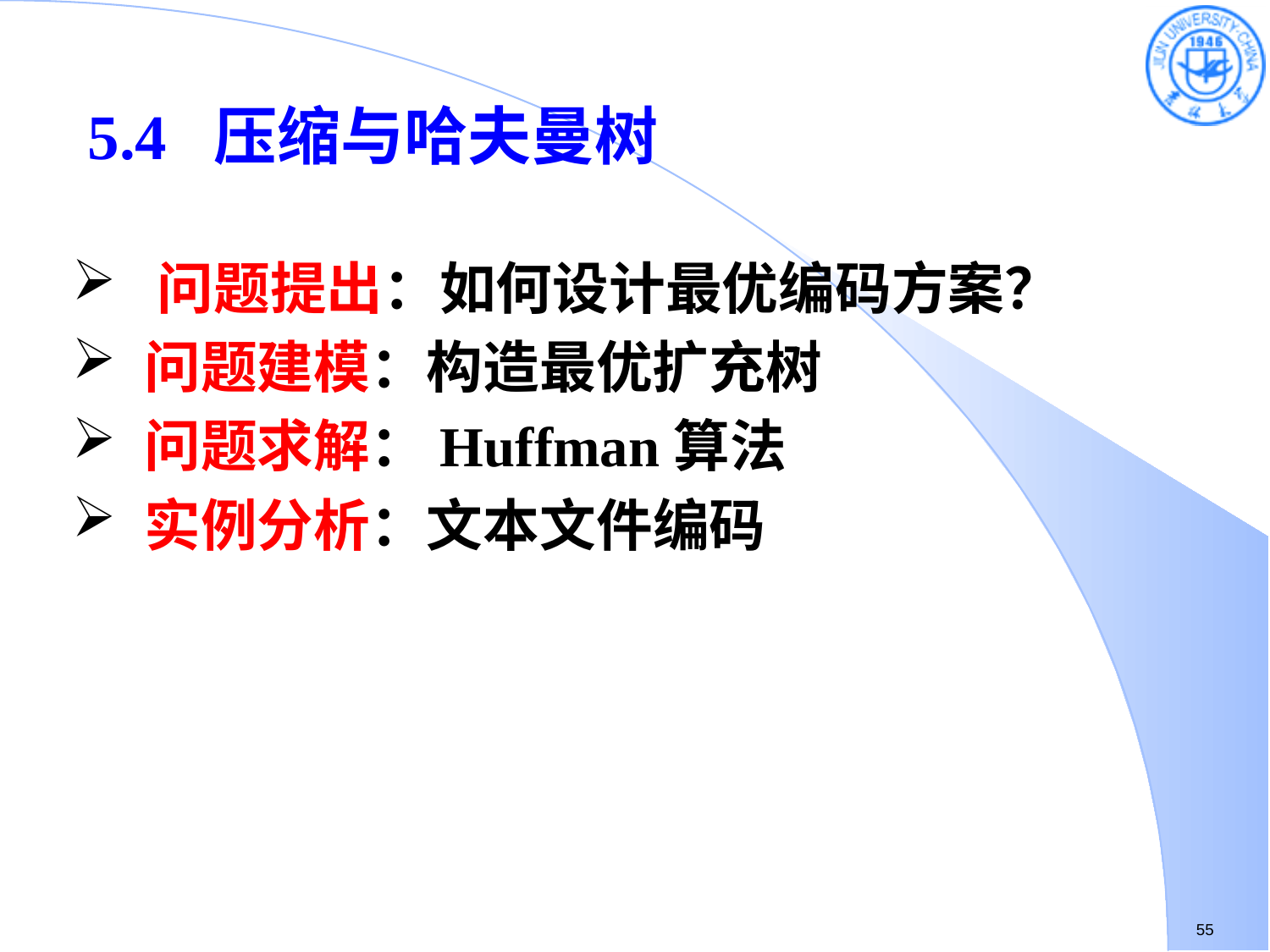

5.4  压缩与哈夫曼树
  问题提出：如何设计最优编码方案？
 问题建模：构造最优扩充树
 问题求解：Huffman算法
 实例分析：文本文件编码